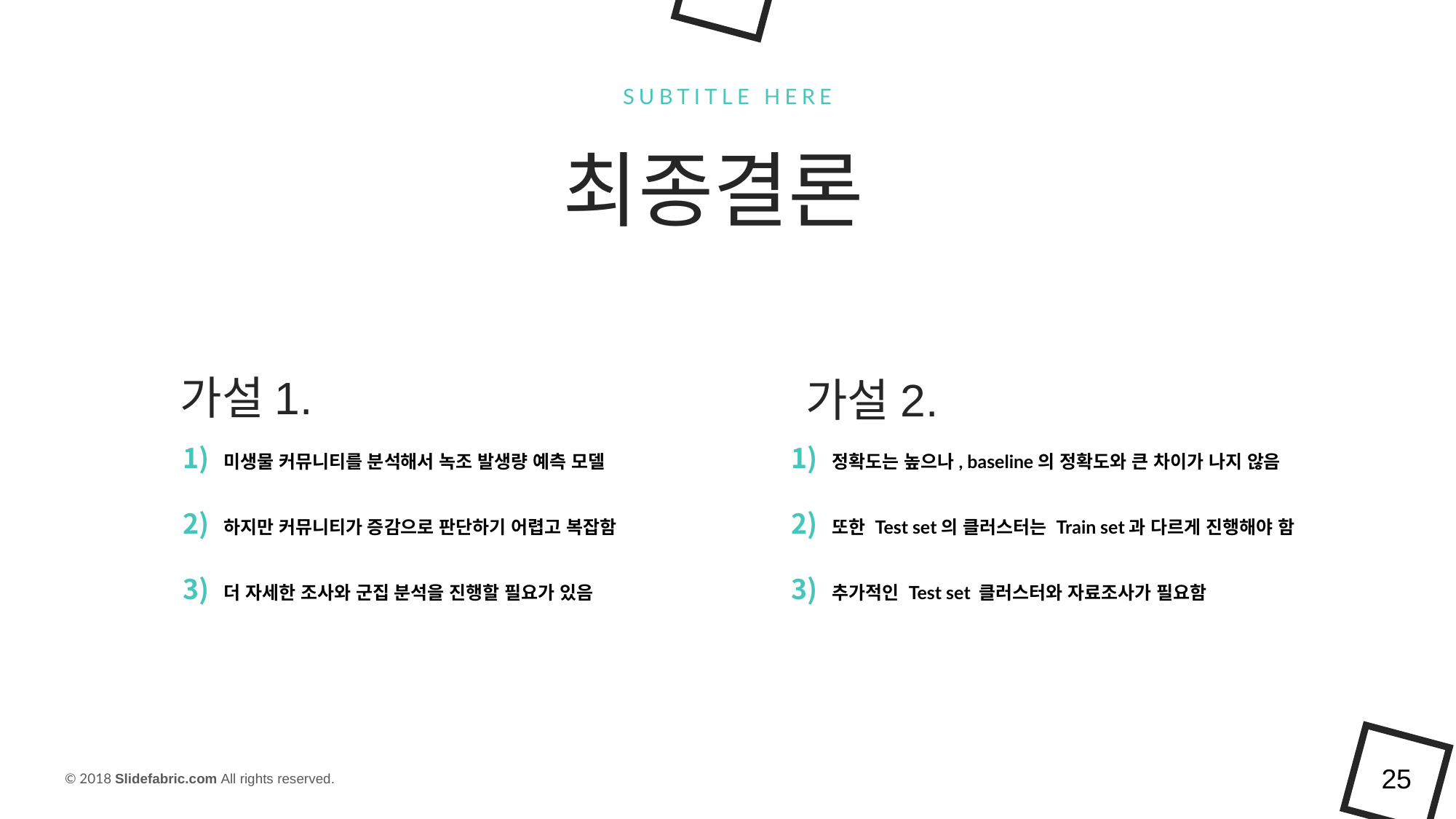

SUBTITLE HERE
최종결론
가설1.
 가설2.
미생물 커뮤니티를 분석해서 녹조 발생량 예측 모델

하지만 커뮤니티가 증감으로 판단하기 어렵고 복잡함

더 자세한 조사와 군집 분석을 진행할 필요가 있음
정확도는 높으나, baseline의 정확도와 큰 차이가 나지 않음

또한 Test set의 클러스터는 Train set과 다르게 진행해야 함

추가적인 Test set 클러스터와 자료조사가 필요함